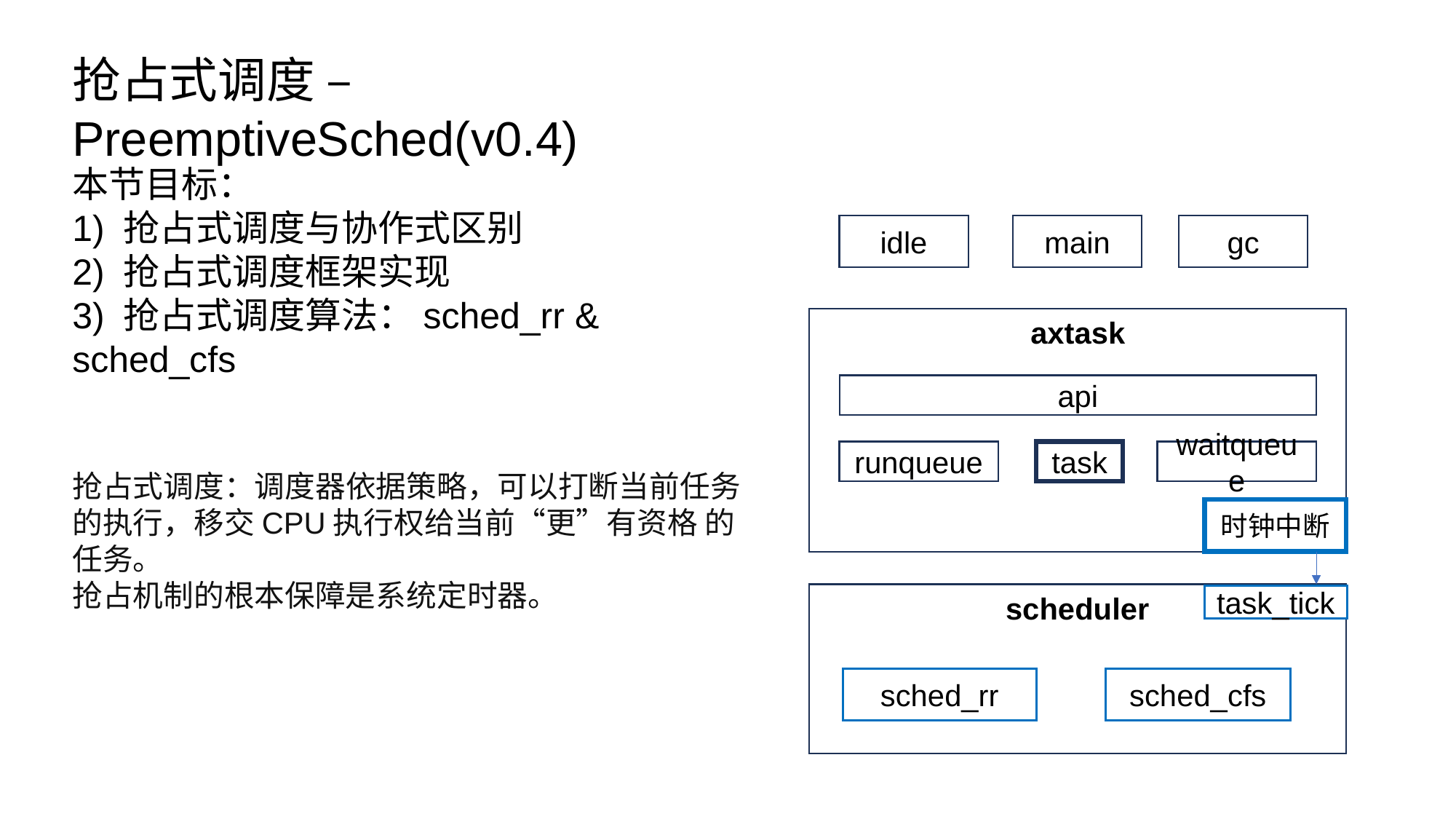

抢占式调度 – PreemptiveSched(v0.4)
本节目标：
1) 抢占式调度与协作式区别
2) 抢占式调度框架实现
3) 抢占式调度算法：sched_rr & sched_cfs

抢占式调度：调度器依据策略，可以打断当前任务的执行，移交CPU执行权给当前“更”有资格 的任务。
抢占机制的根本保障是系统定时器。
gc
main
idle
axtask
api
task
waitqueue
runqueue
时钟中断
scheduler
task_tick
sched_cfs
sched_rr